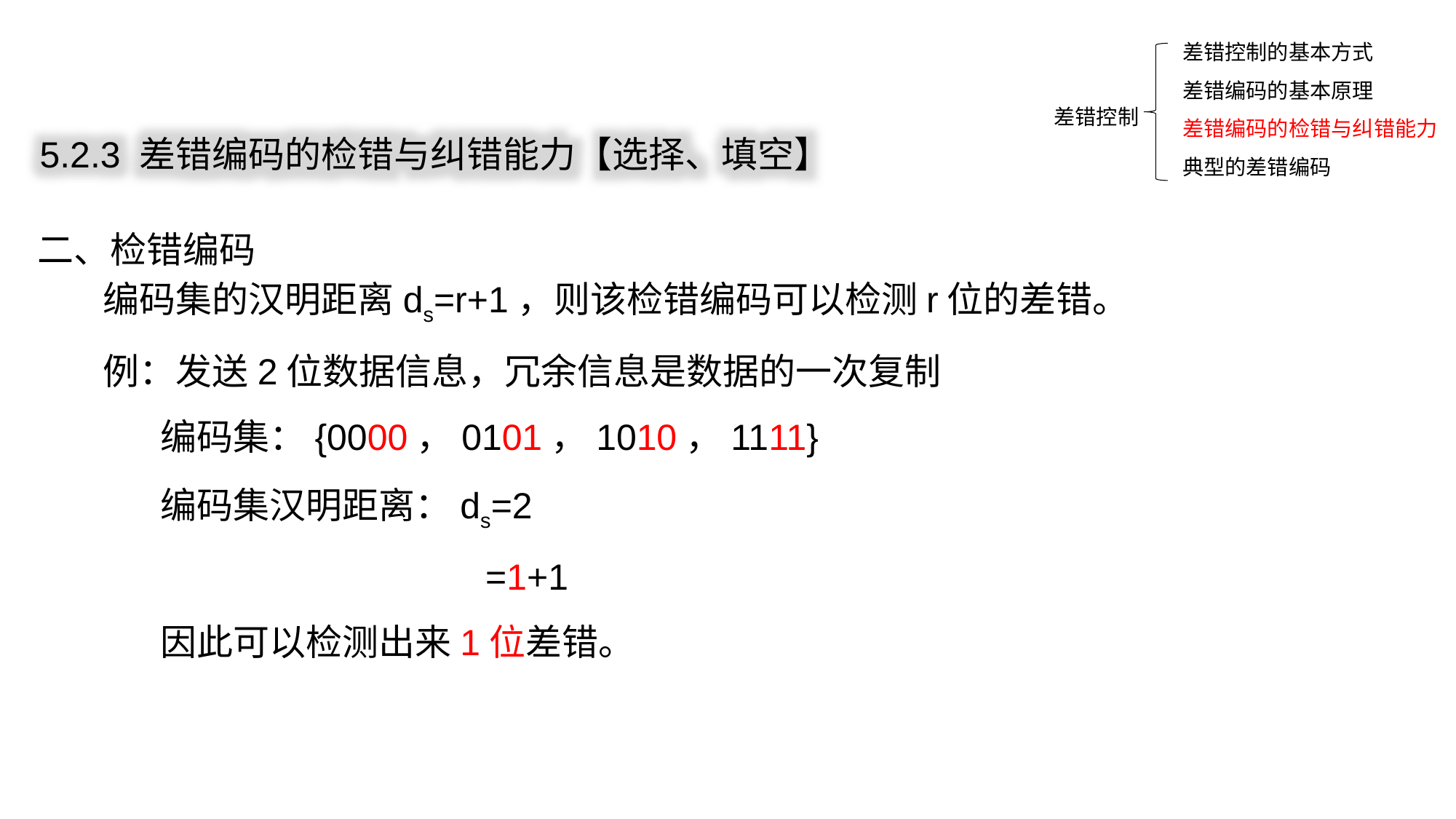

差错控制的基本方式
差错编码的基本原理
差错编码的检错与纠错能力
典型的差错编码

5.2.3 差错编码的检错与纠错能力【选择、填空】
差错控制
二、检错编码
       编码集的汉明距离ds=r+1，则该检错编码可以检测r位的差错。
       例：发送2位数据信息，冗余信息是数据的一次复制
              编码集：{0000，0101，1010，1111}
              编码集汉明距离：ds=2
                                            =1+1
              因此可以检测出来1位差错。